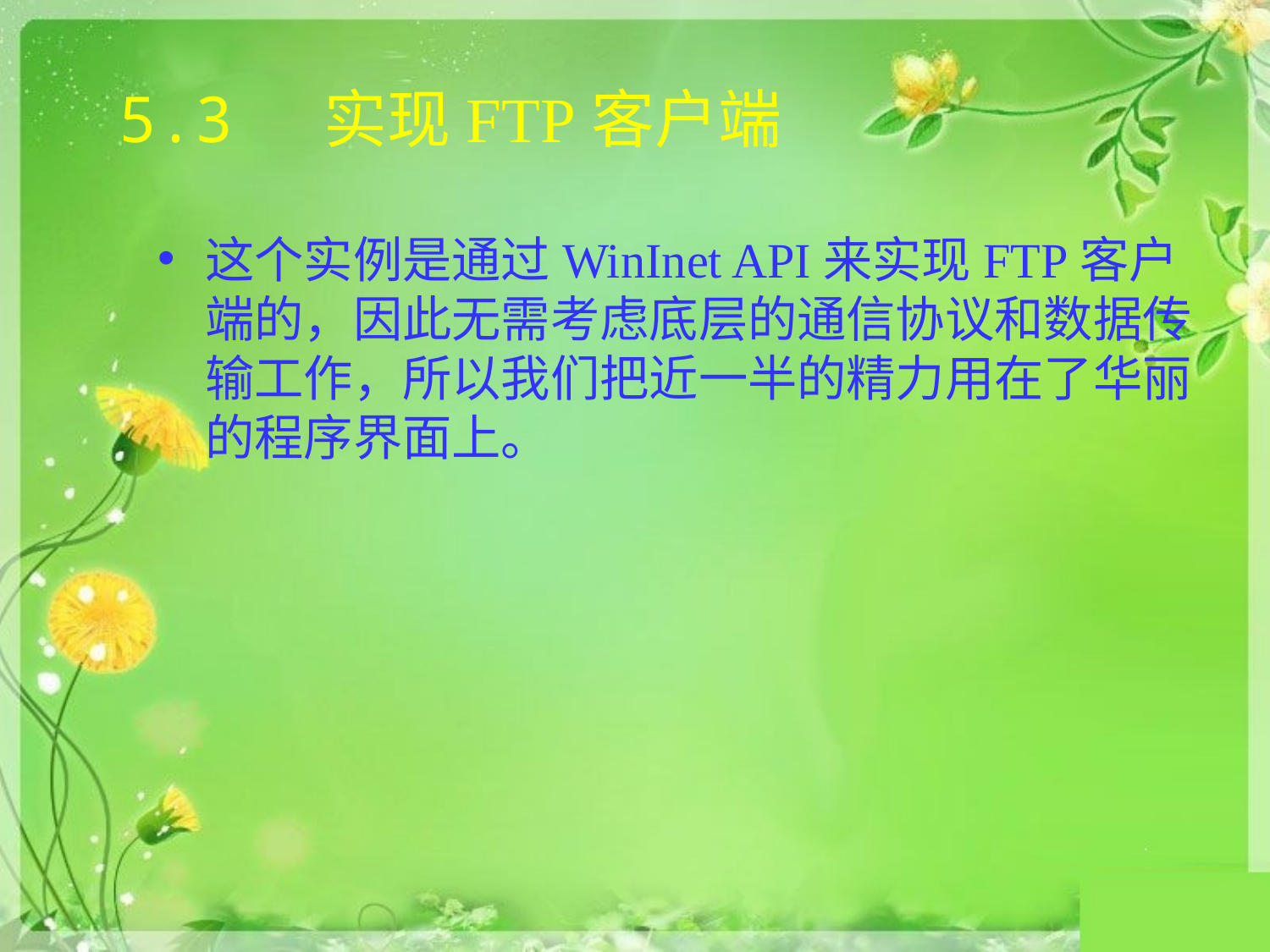

# 5.3  实现FTP客户端
这个实例是通过WinInet API来实现FTP客户端的，因此无需考虑底层的通信协议和数据传输工作，所以我们把近一半的精力用在了华丽的程序界面上。